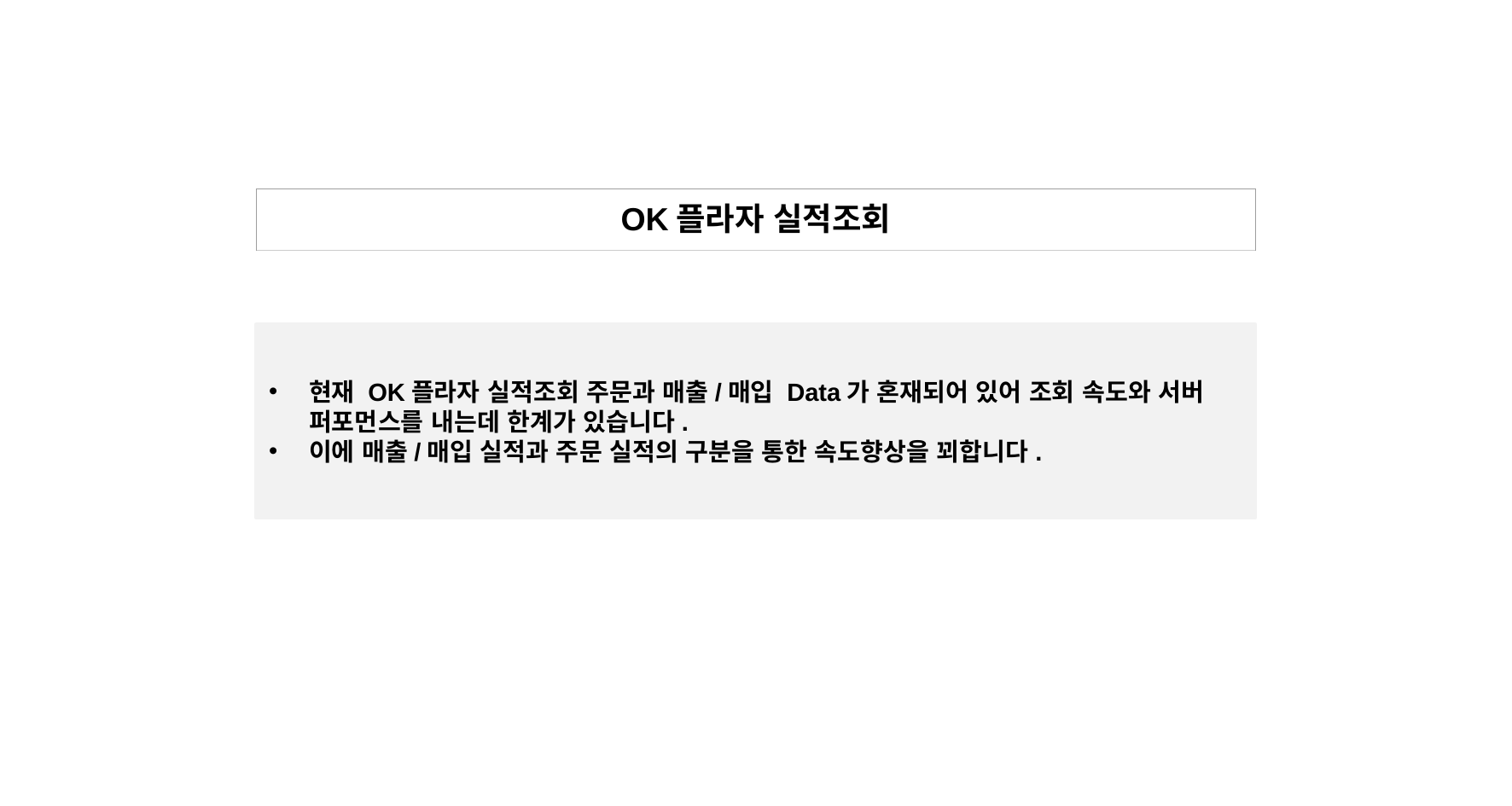

| OK플라자 실적조회 |
| --- |
현재 OK플라자 실적조회 주문과 매출/매입 Data가 혼재되어 있어 조회 속도와 서버 퍼포먼스를 내는데 한계가 있습니다.
이에 매출/매입 실적과 주문 실적의 구분을 통한 속도향상을 꾀합니다.